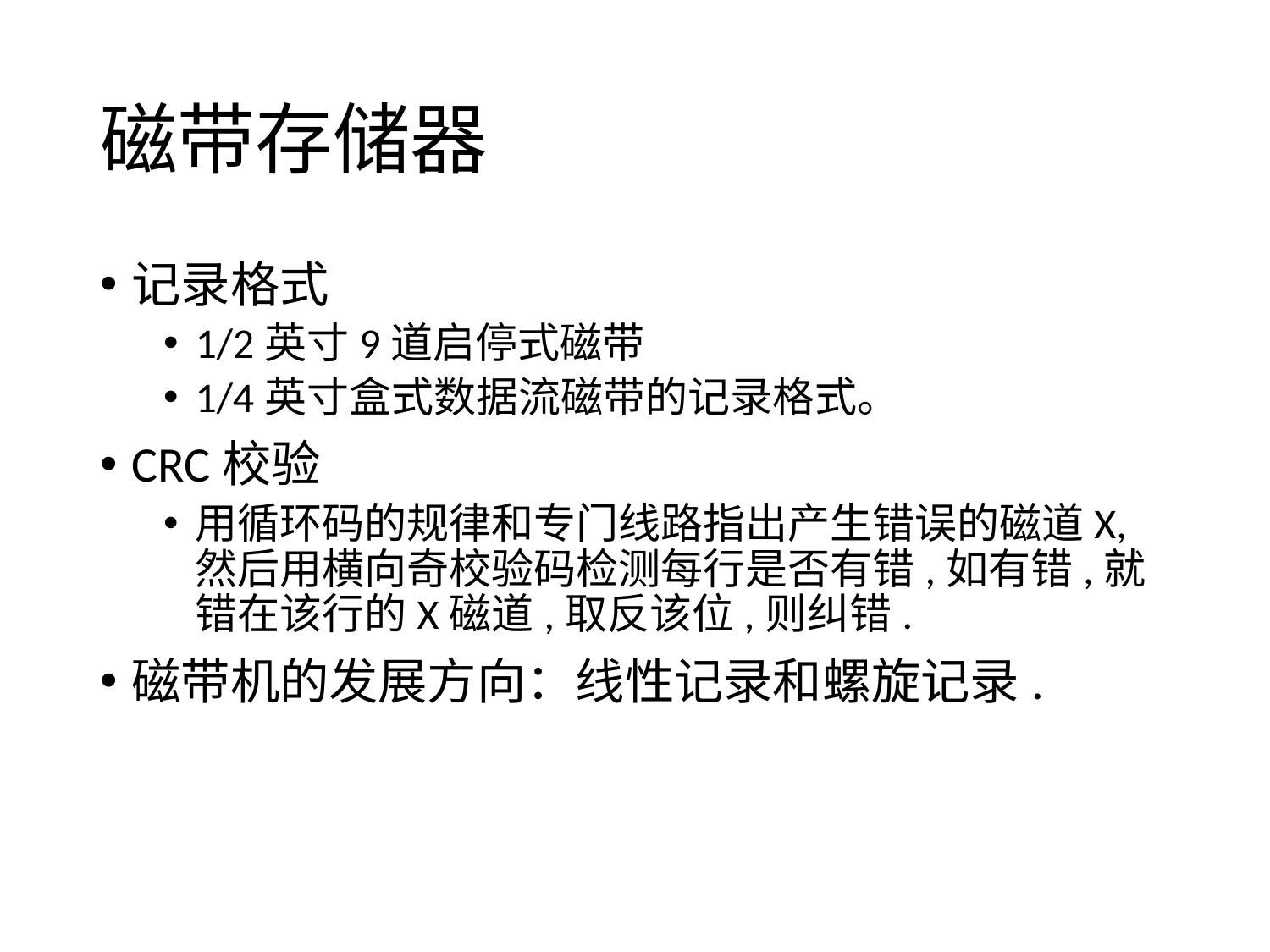

# 磁带存储器
记录格式
1/2英寸9道启停式磁带
1/4英寸盒式数据流磁带的记录格式。
CRC校验
用循环码的规律和专门线路指出产生错误的磁道X,然后用横向奇校验码检测每行是否有错,如有错,就错在该行的X磁道,取反该位,则纠错.
磁带机的发展方向：线性记录和螺旋记录.